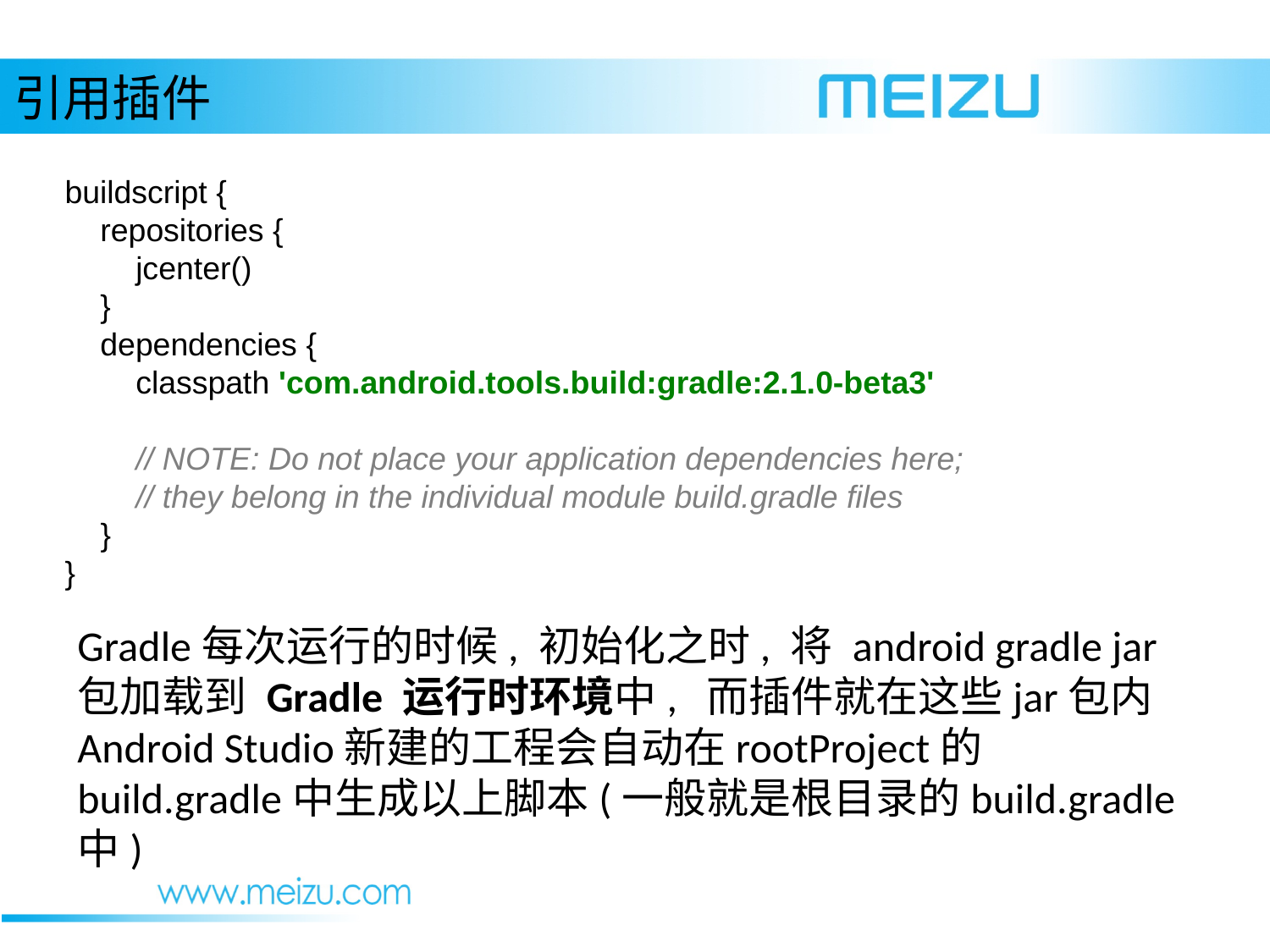

引用插件
buildscript {
    repositories {
        jcenter()
    }
    dependencies {
        classpath 'com.android.tools.build:gradle:2.1.0-beta3'
        // NOTE: Do not place your application dependencies here;
        // they belong in the individual module build.gradle files
    }
}
Gradle每次运行的时候, 初始化之时, 将 android gradle jar包加载到 Gradle 运行时环境中,  而插件就在这些jar包内
Android Studio新建的工程会自动在rootProject的build.gradle中生成以上脚本(一般就是根目录的build.gradle中)